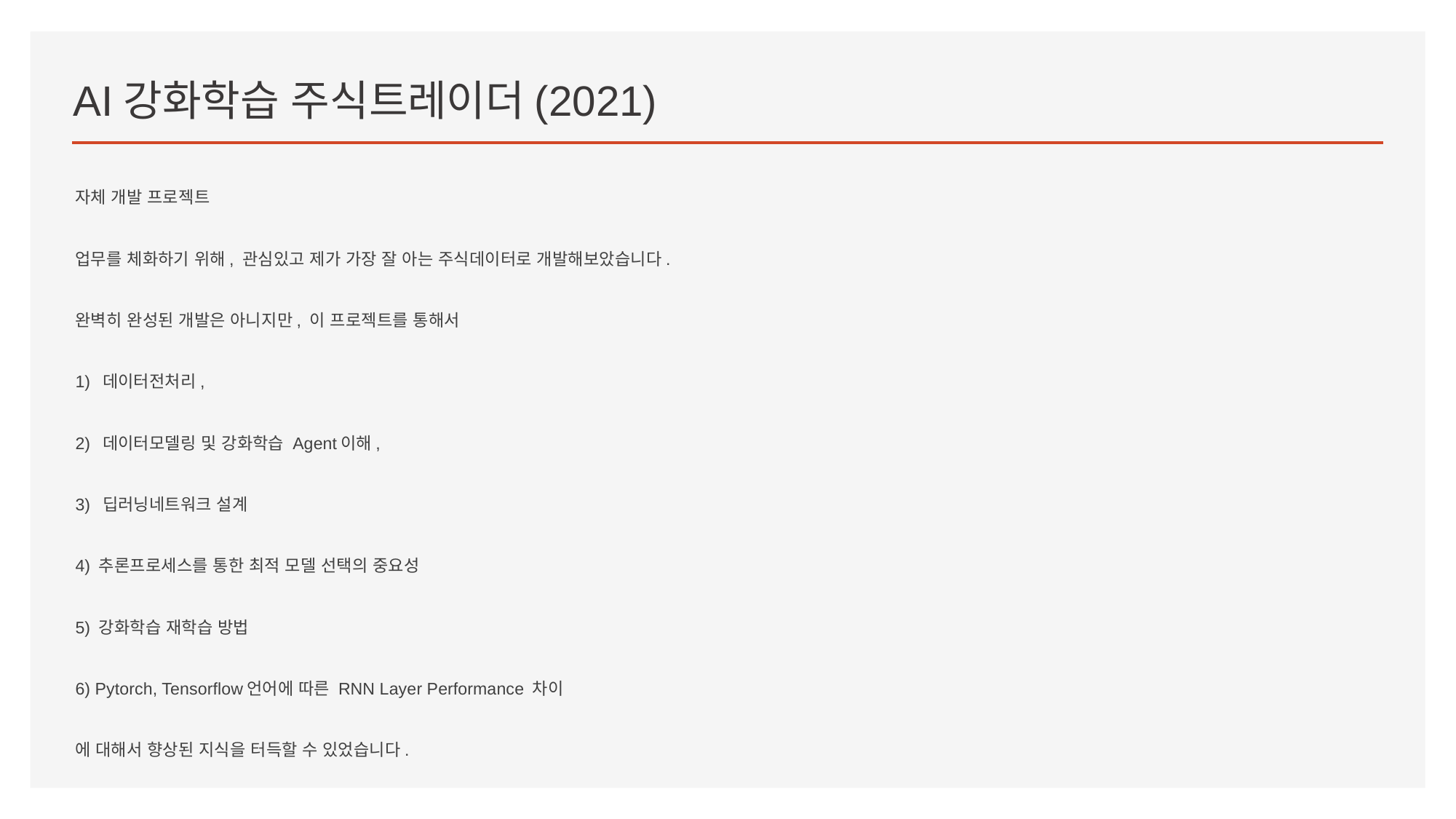

# AI강화학습 주식트레이더(2021)
자체 개발 프로젝트
업무를 체화하기 위해, 관심있고 제가 가장 잘 아는 주식데이터로 개발해보았습니다.
완벽히 완성된 개발은 아니지만, 이 프로젝트를 통해서
데이터전처리,
데이터모델링 및 강화학습 Agent이해,
딥러닝네트워크 설계
4) 추론프로세스를 통한 최적 모델 선택의 중요성
5) 강화학습 재학습 방법
6) Pytorch, Tensorflow언어에 따른 RNN Layer Performance 차이
에 대해서 향상된 지식을 터득할 수 있었습니다.